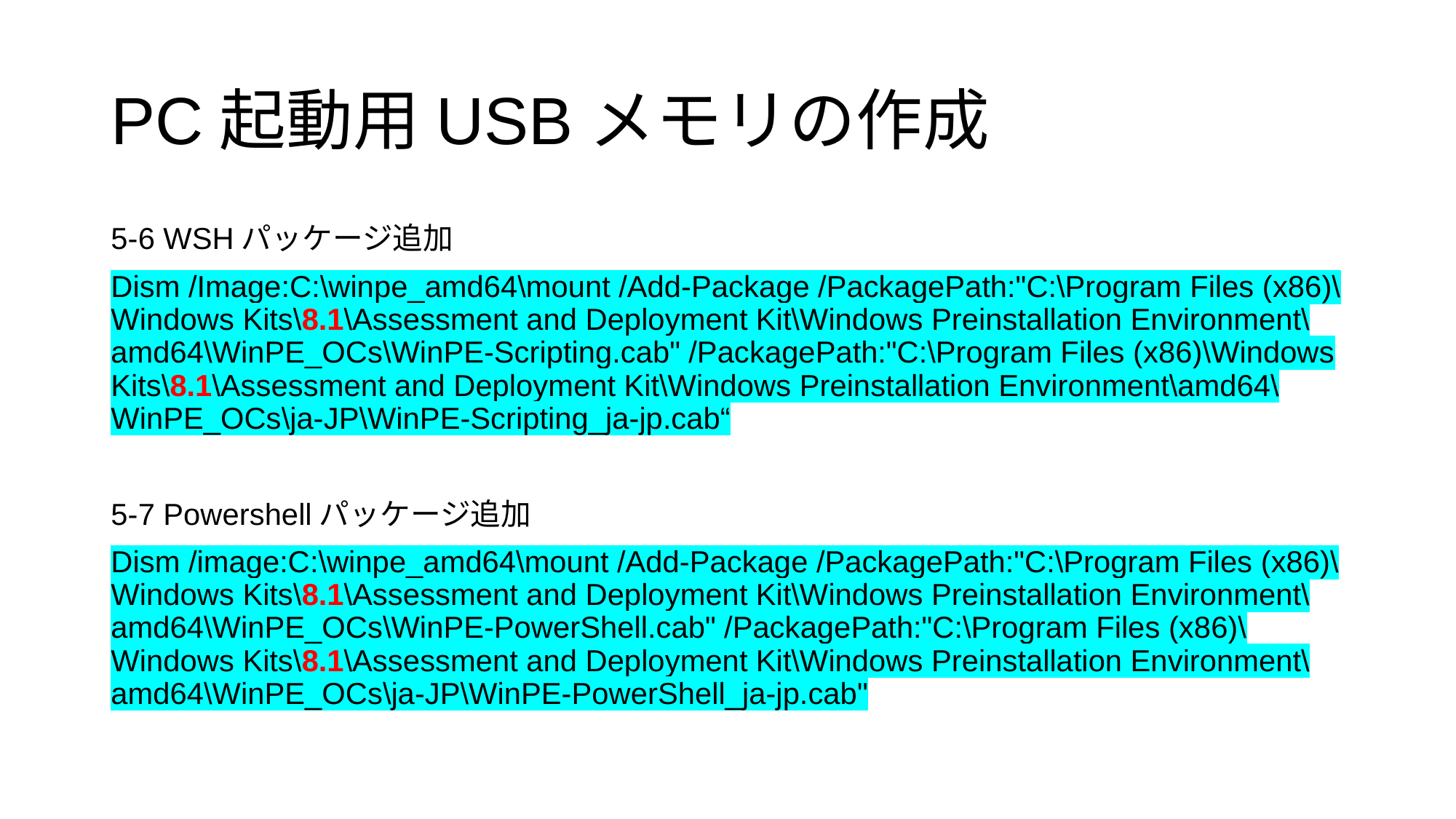

# PC起動用USBメモリの作成
5-6 WSHパッケージ追加
Dism /Image:C:\winpe_amd64\mount /Add-Package /PackagePath:"C:\Program Files (x86)\Windows Kits\8.1\Assessment and Deployment Kit\Windows Preinstallation Environment\amd64\WinPE_OCs\WinPE-Scripting.cab" /PackagePath:"C:\Program Files (x86)\Windows Kits\8.1\Assessment and Deployment Kit\Windows Preinstallation Environment\amd64\WinPE_OCs\ja-JP\WinPE-Scripting_ja-jp.cab“

5-7 Powershellパッケージ追加
Dism /image:C:\winpe_amd64\mount /Add-Package /PackagePath:"C:\Program Files (x86)\Windows Kits\8.1\Assessment and Deployment Kit\Windows Preinstallation Environment\amd64\WinPE_OCs\WinPE-PowerShell.cab" /PackagePath:"C:\Program Files (x86)\Windows Kits\8.1\Assessment and Deployment Kit\Windows Preinstallation Environment\amd64\WinPE_OCs\ja-JP\WinPE-PowerShell_ja-jp.cab"